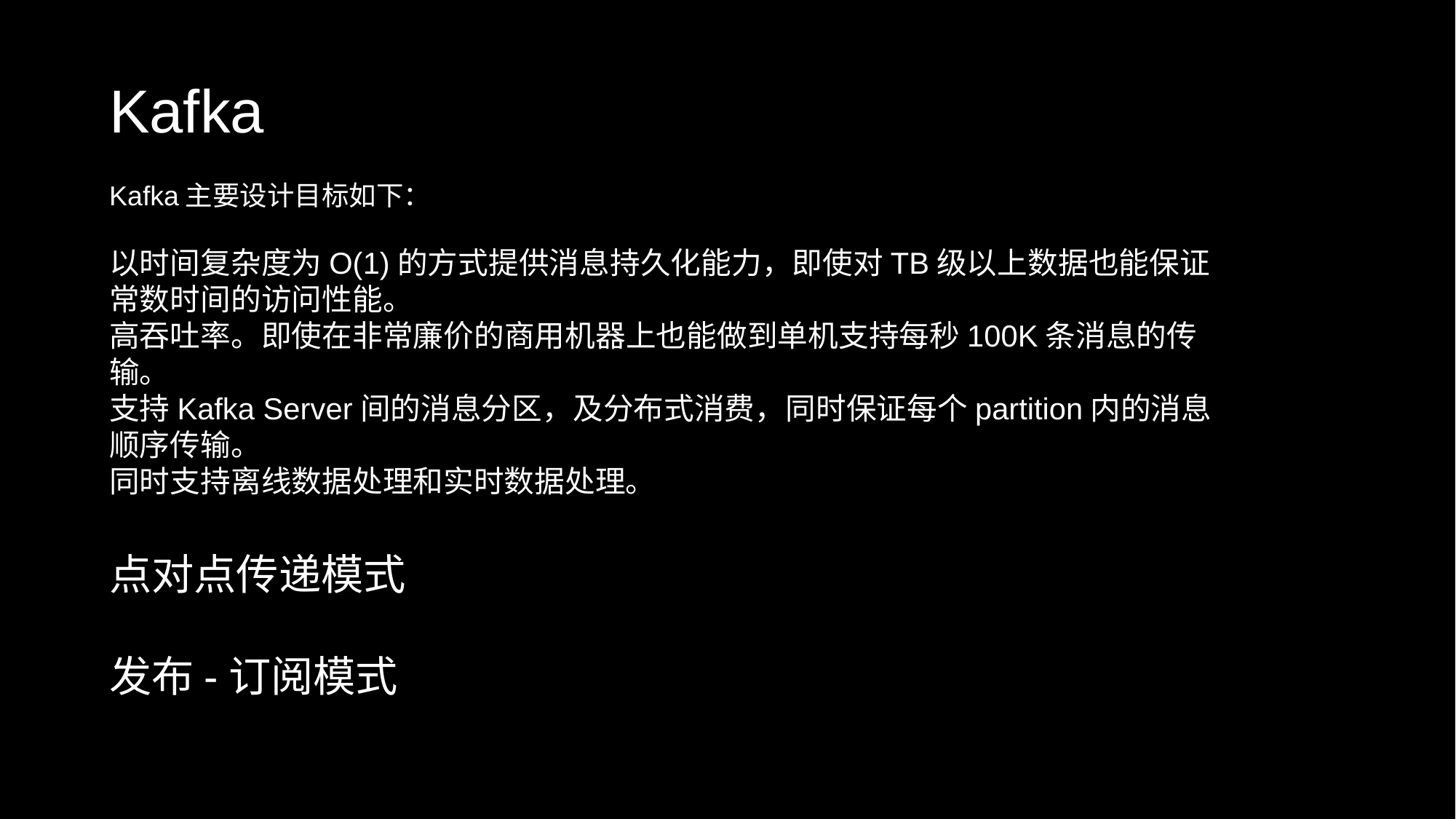

Kafka

Kafka主要设计目标如下：

以时间复杂度为O(1)的方式提供消息持久化能力，即使对TB级以上数据也能保证常数时间的访问性能。
高吞吐率。即使在非常廉价的商用机器上也能做到单机支持每秒100K条消息的传输。
支持Kafka Server间的消息分区，及分布式消费，同时保证每个partition内的消息顺序传输。
同时支持离线数据处理和实时数据处理。
Scale out:支持在线水平扩展
点对点传递模式

发布-订阅模式